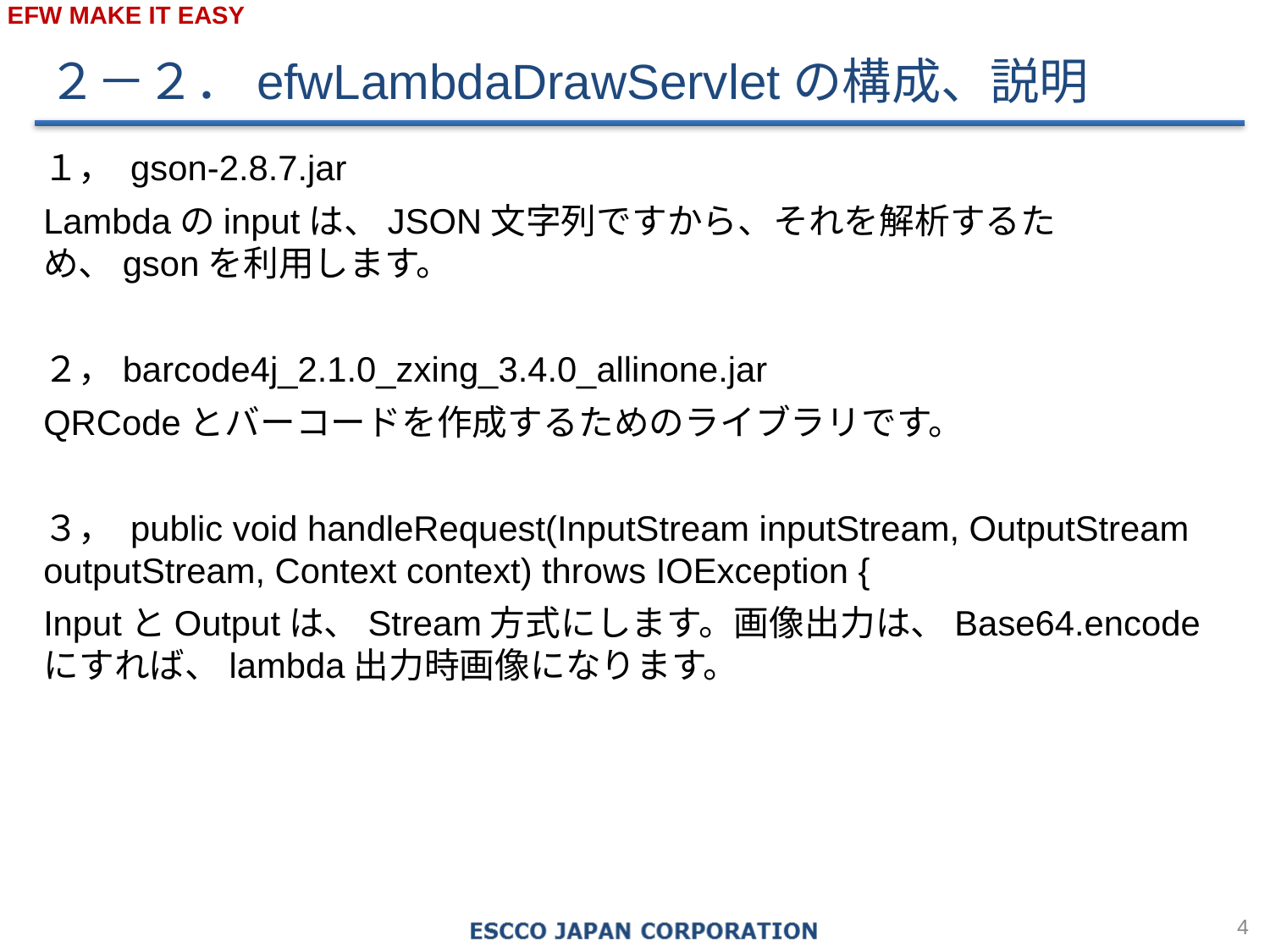

２－２．efwLambdaDrawServletの構成、説明
１， gson-2.8.7.jar
Lambdaのinputは、JSON文字列ですから、それを解析するため、gsonを利用します。

２，barcode4j_2.1.0_zxing_3.4.0_allinone.jar
QRCodeとバーコードを作成するためのライブラリです。

３， public void handleRequest(InputStream inputStream, OutputStream outputStream, Context context) throws IOException {
InputとOutputは、Stream方式にします。画像出力は、Base64.encodeにすれば、lambda出力時画像になります。
4